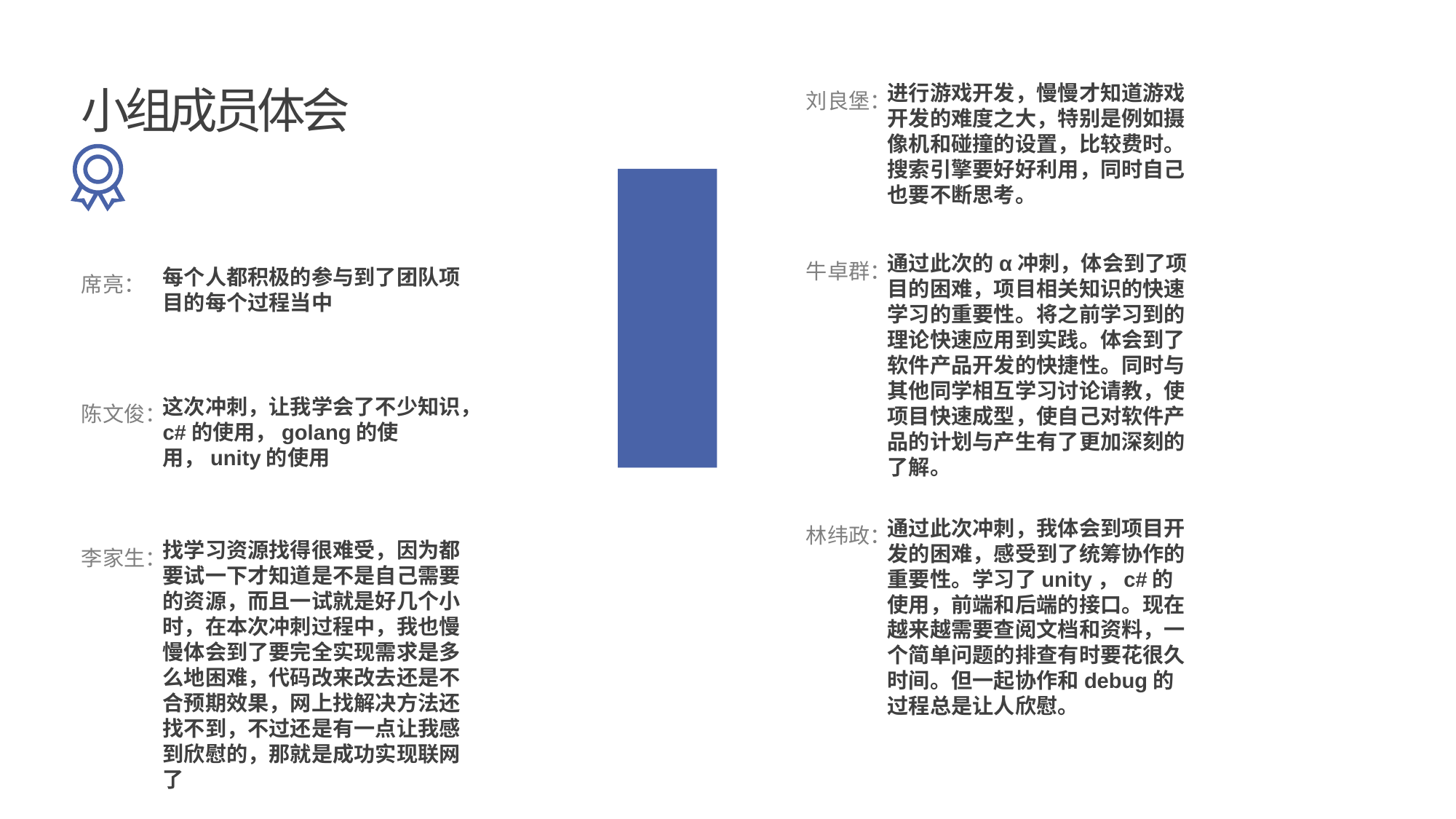

小组成员体会
刘良堡：
进行游戏开发，慢慢才知道游戏开发的难度之大，特别是例如摄像机和碰撞的设置，比较费时。搜索引擎要好好利用，同时自己也要不断思考。

牛卓群：
通过此次的α冲刺，体会到了项目的困难，项目相关知识的快速学习的重要性。将之前学习到的理论快速应用到实践。体会到了软件产品开发的快捷性。同时与其他同学相互学习讨论请教，使项目快速成型，使自己对软件产品的计划与产生有了更加深刻的了解。
席亮：
每个人都积极的参与到了团队项目的每个过程当中
陈文俊：
这次冲刺，让我学会了不少知识，c#的使用，golang的使用，unity的使用
林纬政：
通过此次冲刺，我体会到项目开发的困难，感受到了统筹协作的重要性。学习了unity，c#的使用，前端和后端的接口。现在越来越需要查阅文档和资料，一个简单问题的排查有时要花很久时间。但一起协作和debug的过程总是让人欣慰。
李家生：
找学习资源找得很难受，因为都要试一下才知道是不是自己需要的资源，而且一试就是好几个小时，在本次冲刺过程中，我也慢慢体会到了要完全实现需求是多么地困难，代码改来改去还是不合预期效果，网上找解决方法还找不到，不过还是有一点让我感到欣慰的，那就是成功实现联网了